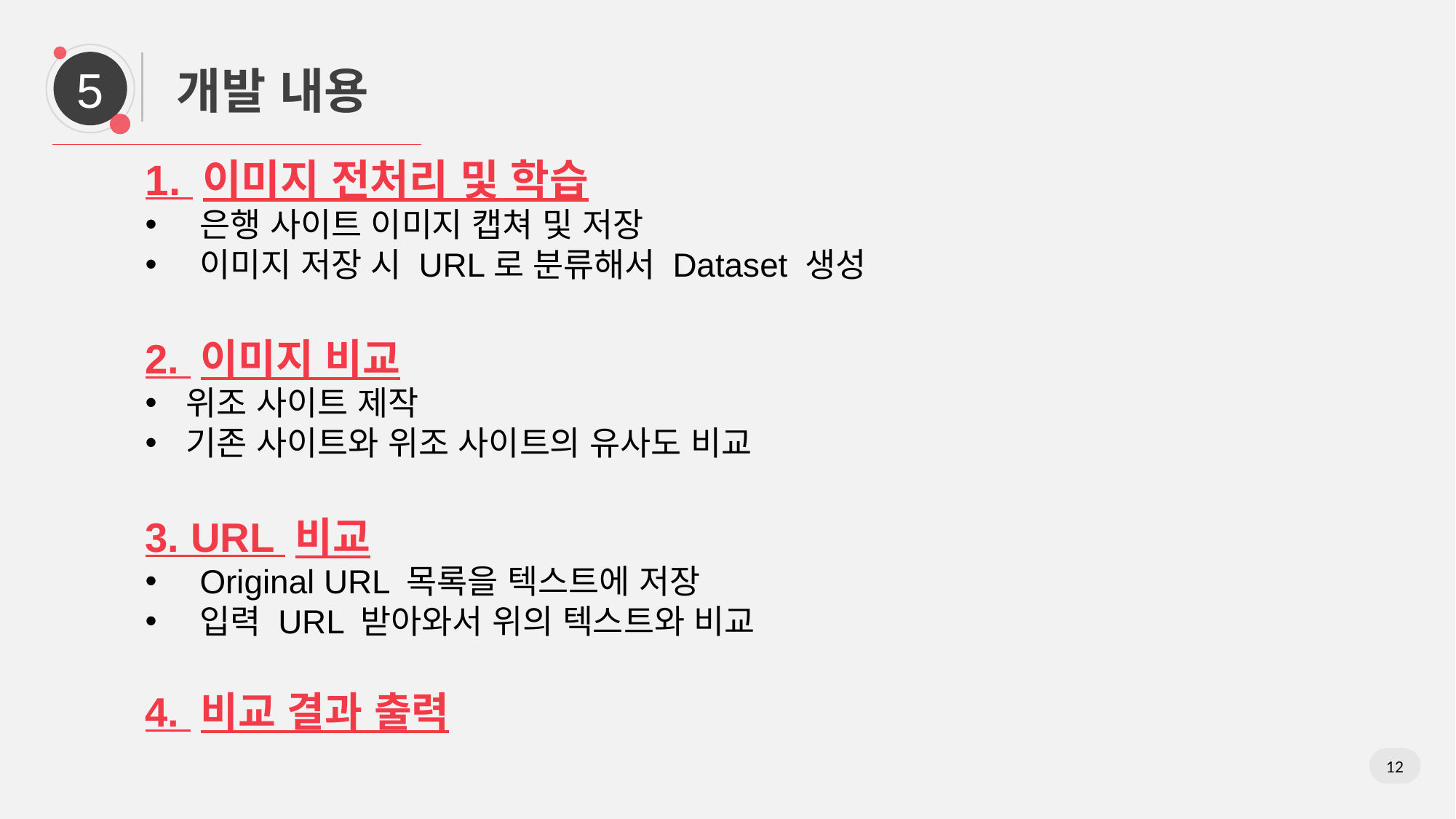

5

개발 내용
1. 이미지 전처리 및 학습
은행 사이트 이미지 캡쳐 및 저장
이미지 저장 시 URL로 분류해서 Dataset 생성

2. 이미지 비교
위조 사이트 제작
기존 사이트와 위조 사이트의 유사도 비교

3. URL 비교
Original URL 목록을 텍스트에 저장
입력 URL 받아와서 위의 텍스트와 비교

4. 비교 결과 출력

12